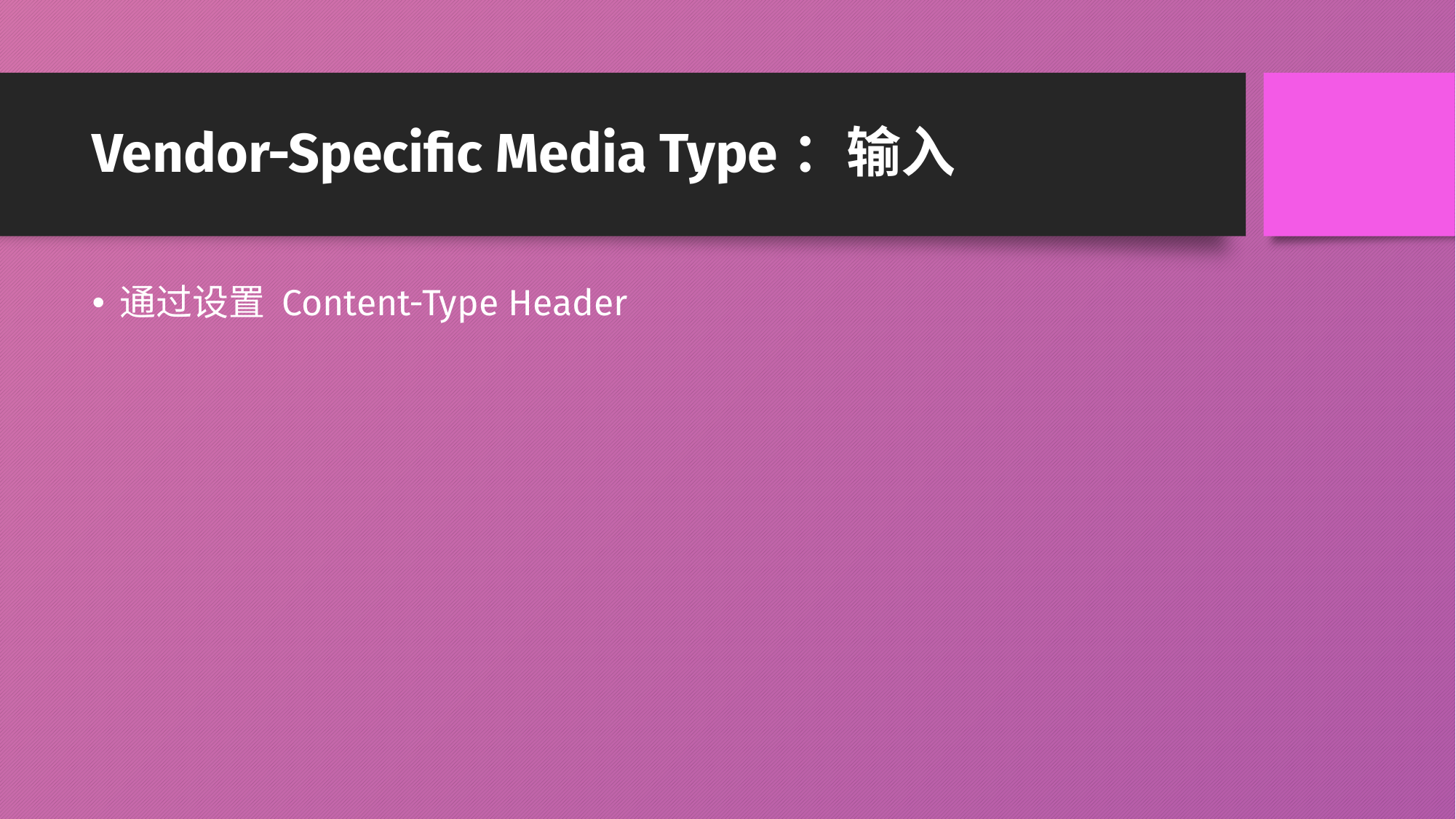

# Vendor-Specific Media Type：输入
通过设置 Content-Type Header